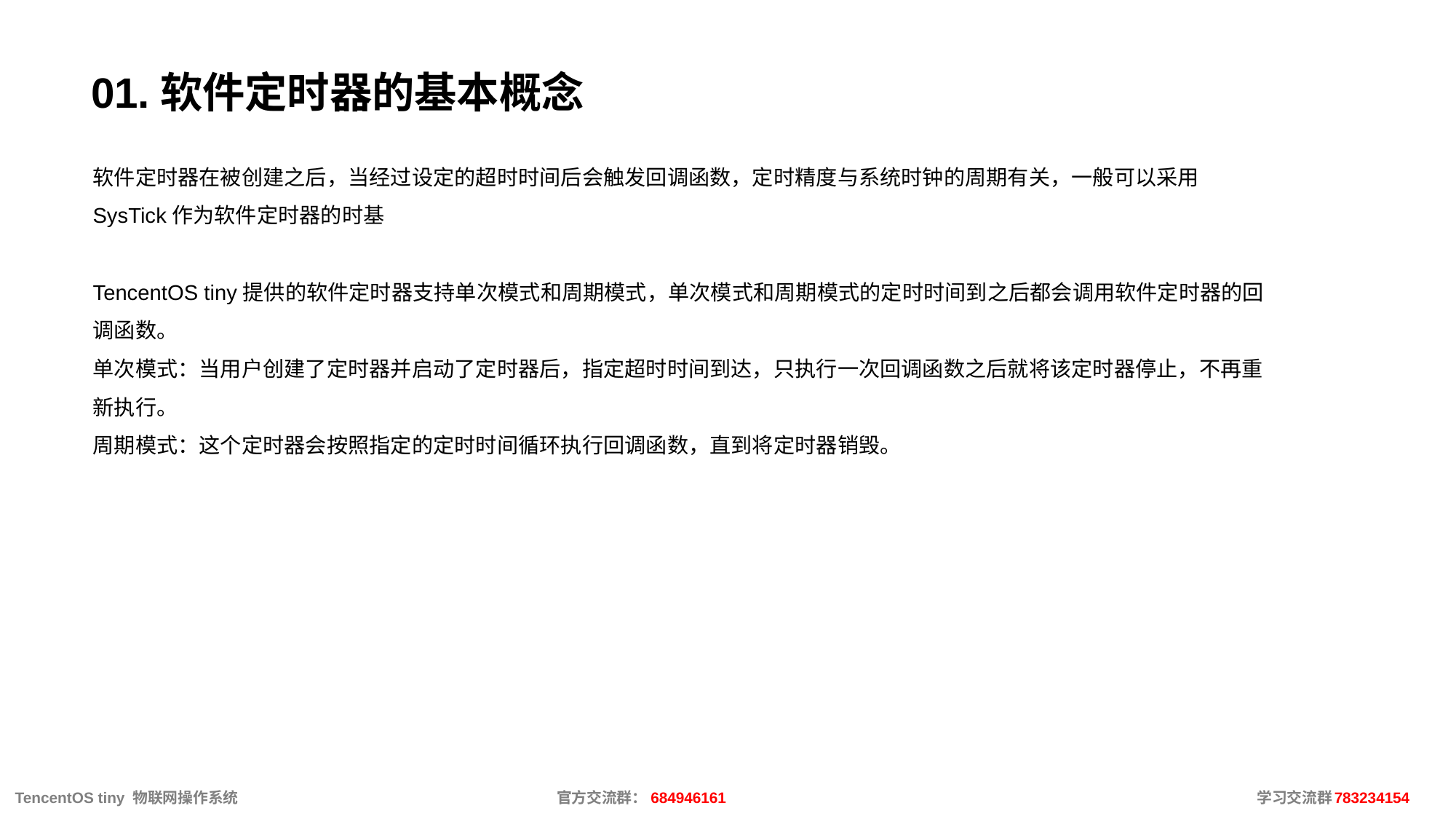

# 01.软件定时器的基本概念
软件定时器在被创建之后，当经过设定的超时时间后会触发回调函数，定时精度与系统时钟的周期有关，一般可以采用SysTick作为软件定时器的时基

TencentOS tiny提供的软件定时器支持单次模式和周期模式，单次模式和周期模式的定时时间到之后都会调用软件定时器的回调函数。
单次模式：当用户创建了定时器并启动了定时器后，指定超时时间到达，只执行一次回调函数之后就将该定时器停止，不再重新执行。
周期模式：这个定时器会按照指定的定时时间循环执行回调函数，直到将定时器销毁。

 TencentOS tiny 物联网操作系统			官方交流群：684946161					          学习交流群：783234154